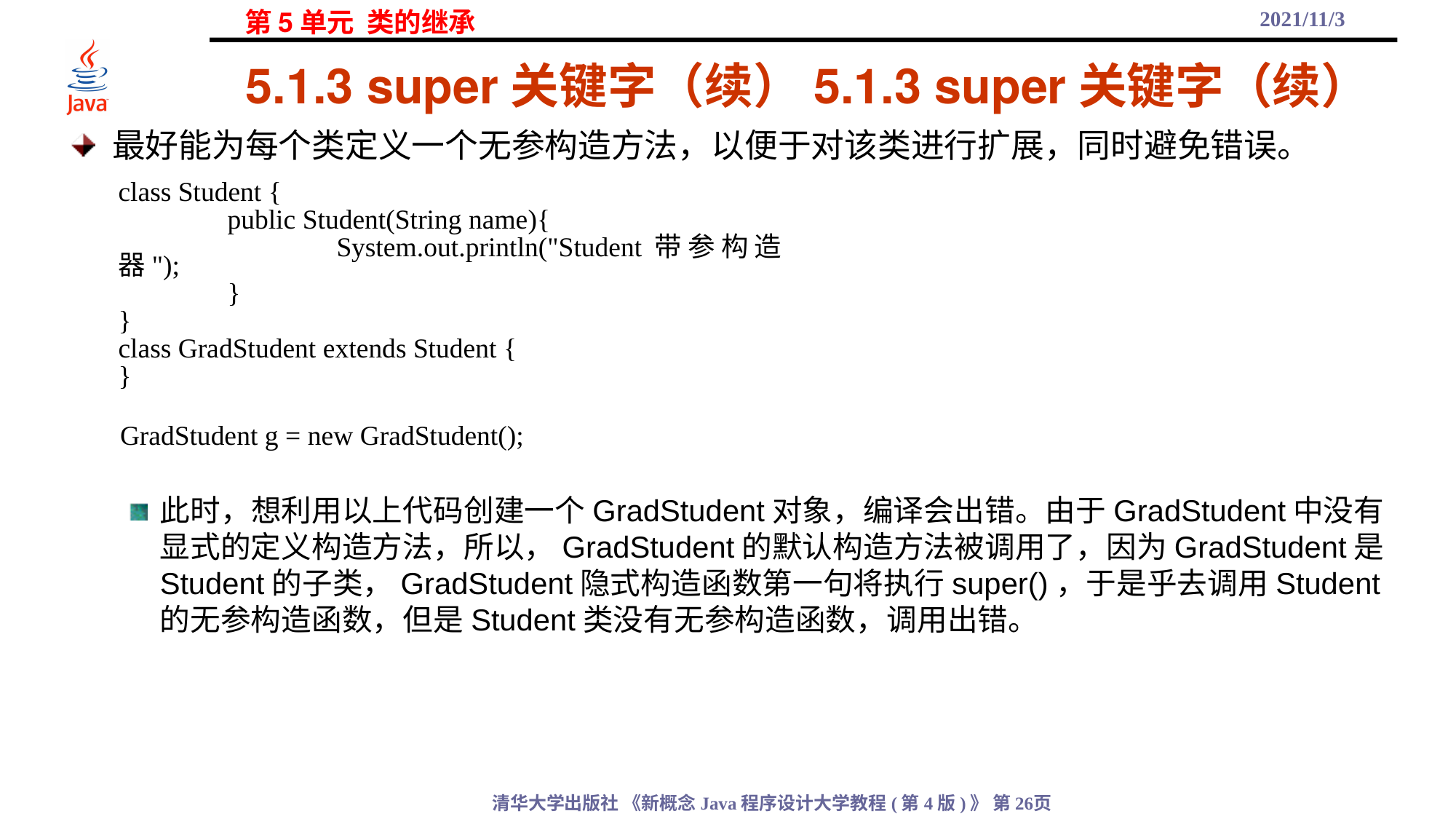

2021/11/3
# 5.1.3 super关键字（续）5.1.3 super关键字（续）
最好能为每个类定义一个无参构造方法，以便于对该类进行扩展，同时避免错误。

此时，想利用以上代码创建一个GradStudent对象，编译会出错。由于GradStudent中没有显式的定义构造方法，所以，GradStudent的默认构造方法被调用了，因为GradStudent是Student的子类，GradStudent隐式构造函数第一句将执行super()，于是乎去调用Student的无参构造函数，但是Student类没有无参构造函数，调用出错。
class Student {
	public Student(String name){
		System.out.println("Student带参构造器");
	}
}
class GradStudent extends Student {
}
GradStudent g = new GradStudent();